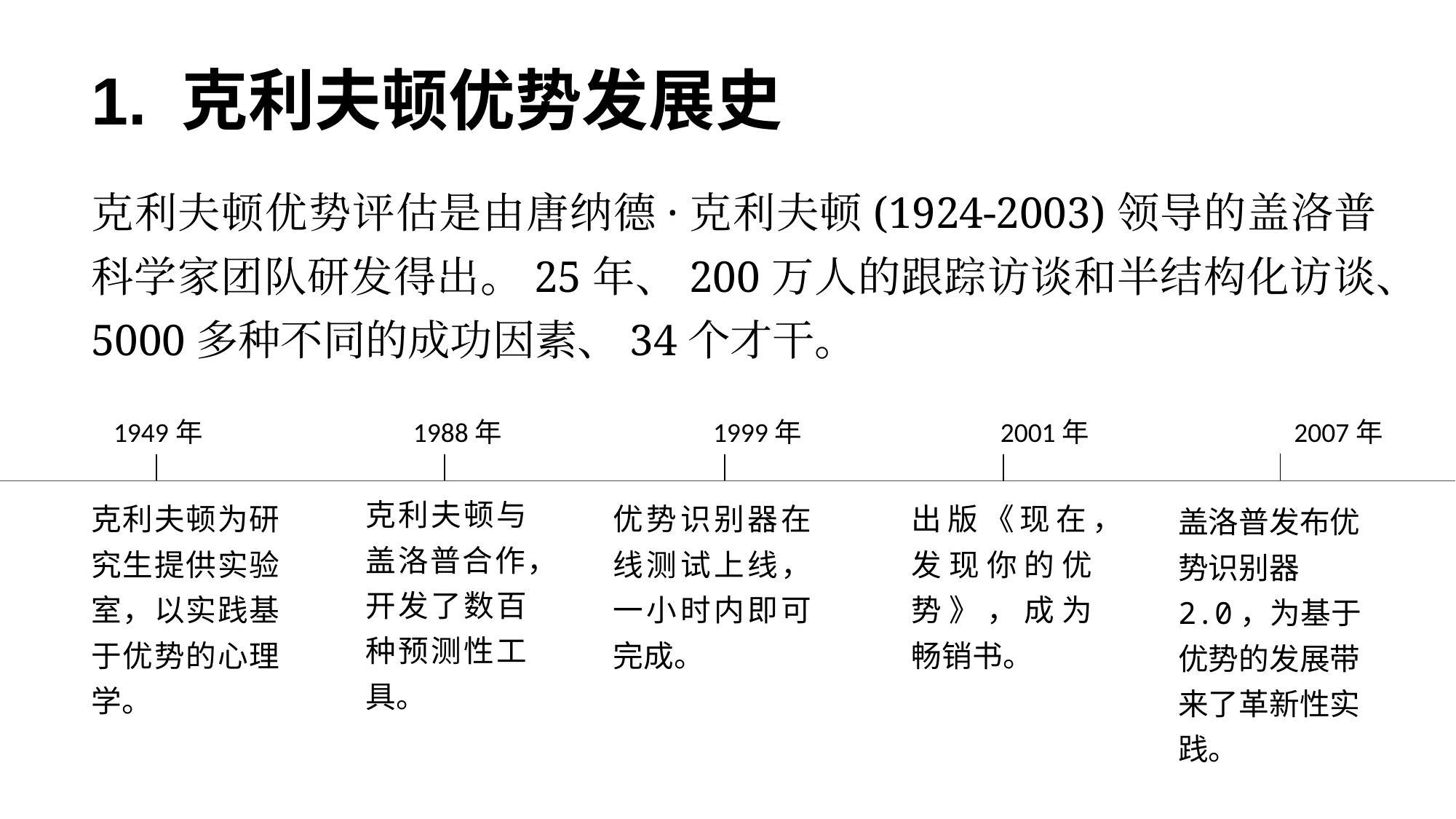

# 1. 克利夫顿优势发展史
克利夫顿优势评估是由唐纳德·克利夫顿(1924-2003)领导的盖洛普科学家团队研发得出。25年、200万人的跟踪访谈和半结构化访谈、5000多种不同的成功因素、34个才干。

     1949年                                 1988年                                 1999年                               2001年                                2007年
克利夫顿与盖洛普合作，开发了数百种预测性工具。

克利夫顿为研究生提供实验室，以实践基于优势的心理学。
优势识别器在线测试上线，一小时内即可完成。

出版《现在，发现你的优势》，成为畅销书。
盖洛普发布优势识别器2.0，为基于优势的发展带来了革新性实践。